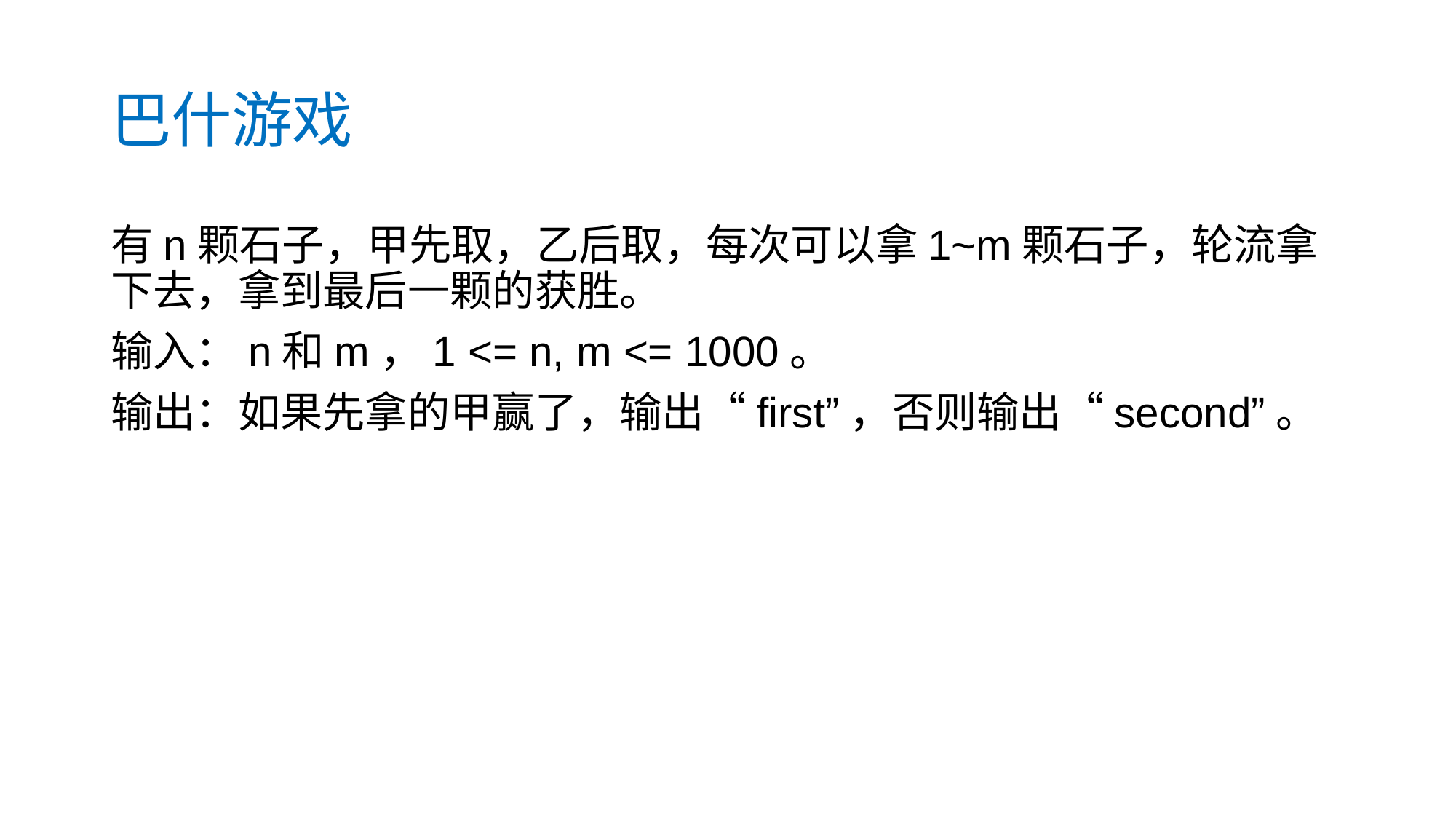

# 巴什游戏
有n颗石子，甲先取，乙后取，每次可以拿1~m颗石子，轮流拿下去，拿到最后一颗的获胜。
输入：n和m，1 <= n, m <= 1000。
输出：如果先拿的甲赢了，输出“first”，否则输出“second”。